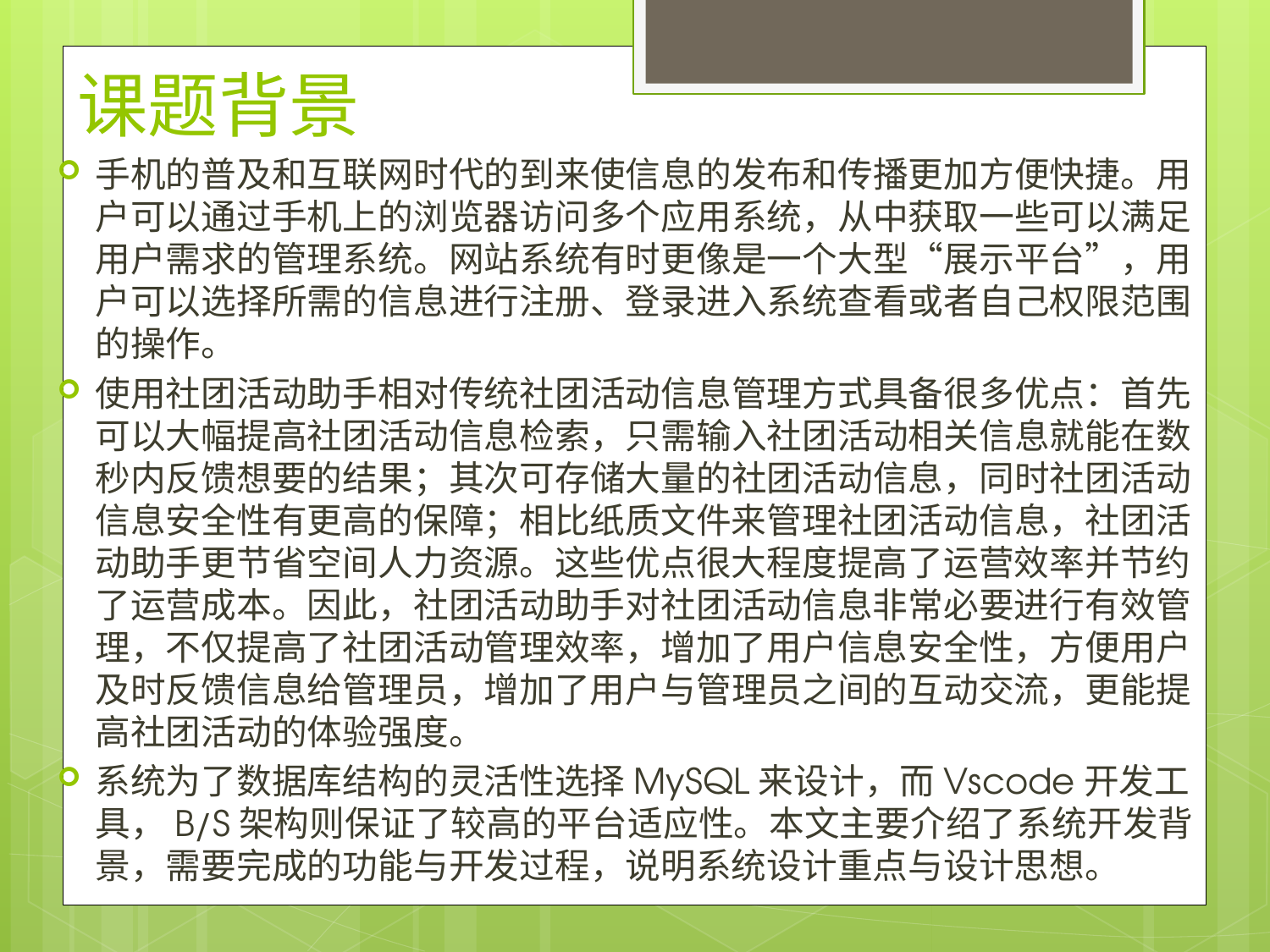

# 课题背景
手机的普及和互联网时代的到来使信息的发布和传播更加方便快捷。用户可以通过手机上的浏览器访问多个应用系统，从中获取一些可以满足用户需求的管理系统。网站系统有时更像是一个大型“展示平台”，用户可以选择所需的信息进行注册、登录进入系统查看或者自己权限范围的操作。
使用社团活动助手相对传统社团活动信息管理方式具备很多优点：首先可以大幅提高社团活动信息检索，只需输入社团活动相关信息就能在数秒内反馈想要的结果；其次可存储大量的社团活动信息，同时社团活动信息安全性有更高的保障；相比纸质文件来管理社团活动信息，社团活动助手更节省空间人力资源。这些优点很大程度提高了运营效率并节约了运营成本。因此，社团活动助手对社团活动信息非常必要进行有效管理，不仅提高了社团活动管理效率，增加了用户信息安全性，方便用户及时反馈信息给管理员，增加了用户与管理员之间的互动交流，更能提高社团活动的体验强度。
系统为了数据库结构的灵活性选择MySQL来设计，而Vscode开发工具，B/S架构则保证了较高的平台适应性。本文主要介绍了系统开发背景，需要完成的功能与开发过程，说明系统设计重点与设计思想。